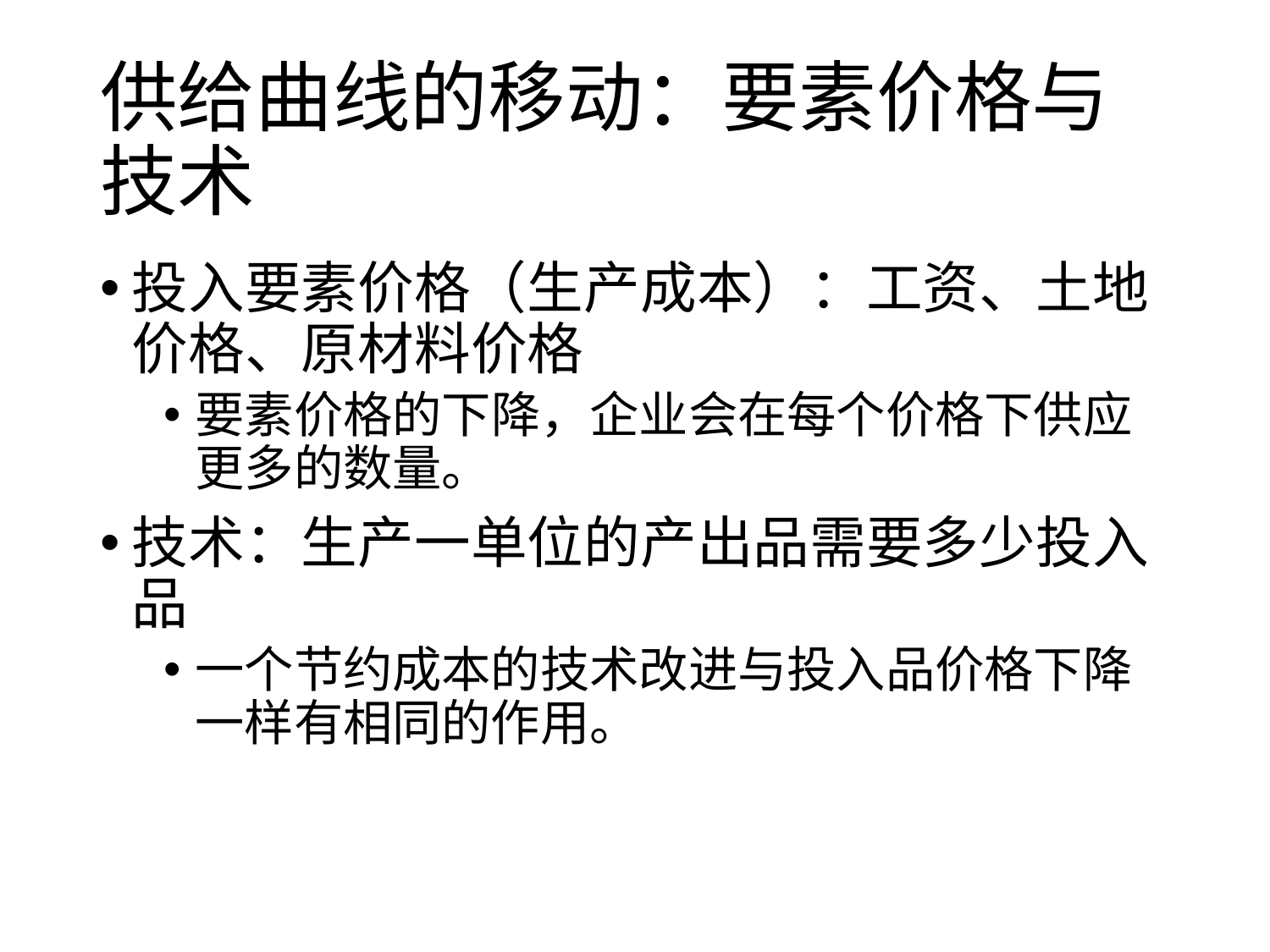

# 供给曲线的移动：要素价格与技术
投入要素价格（生产成本）：工资、土地价格、原材料价格
要素价格的下降，企业会在每个价格下供应更多的数量。
技术：生产一单位的产出品需要多少投入品
一个节约成本的技术改进与投入品价格下降一样有相同的作用。